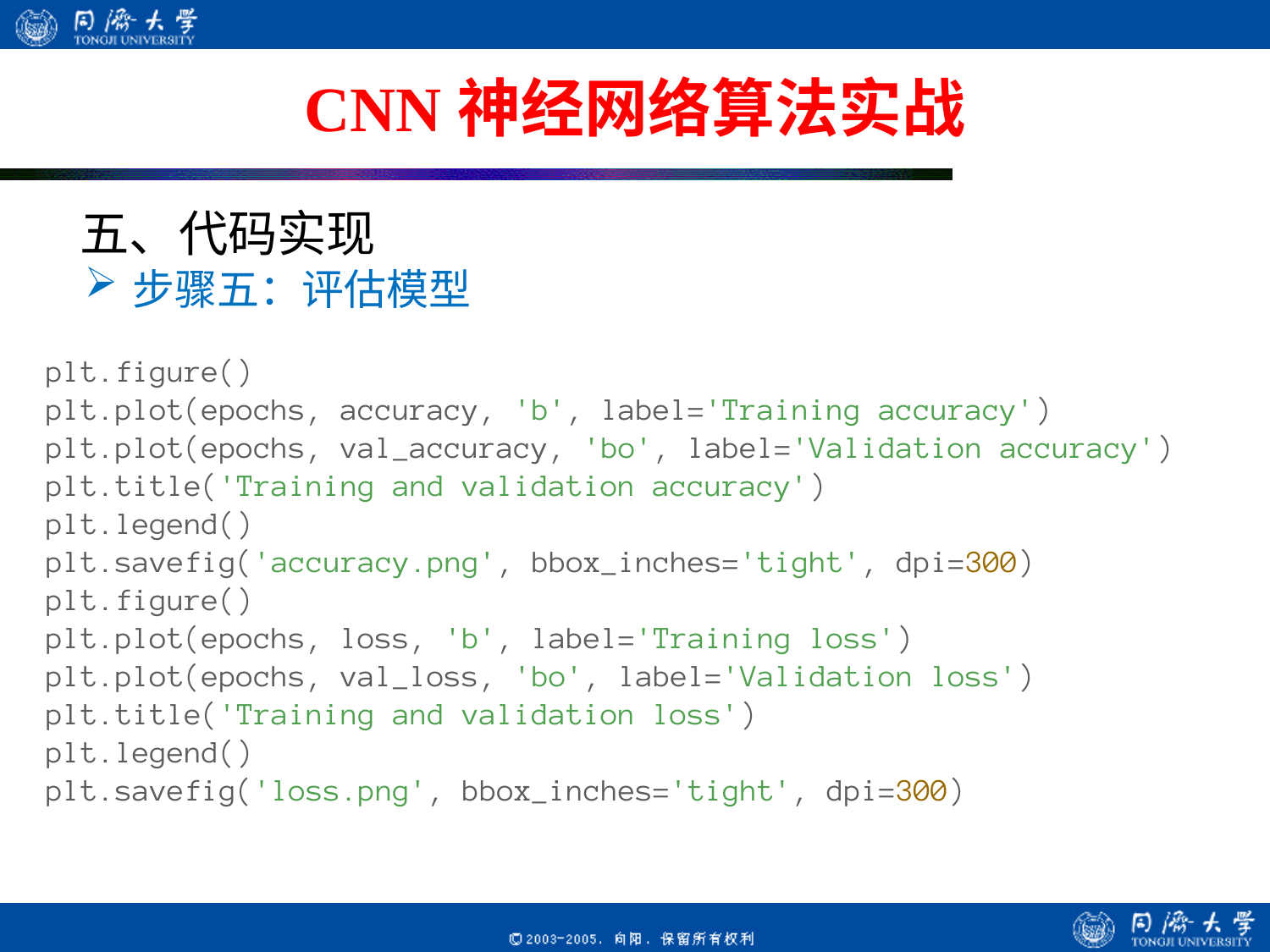

# CNN神经网络算法实战
五、代码实现

步骤五：评估模型
plt.figure()
plt.plot(epochs, accuracy, 'b', label='Training accuracy')
plt.plot(epochs, val_accuracy, 'bo', label='Validation accuracy')
plt.title('Training and validation accuracy')
plt.legend()
plt.savefig('accuracy.png', bbox_inches='tight', dpi=300)
plt.figure()
plt.plot(epochs, loss, 'b', label='Training loss')
plt.plot(epochs, val_loss, 'bo', label='Validation loss')
plt.title('Training and validation loss')
plt.legend()
plt.savefig('loss.png', bbox_inches='tight', dpi=300)